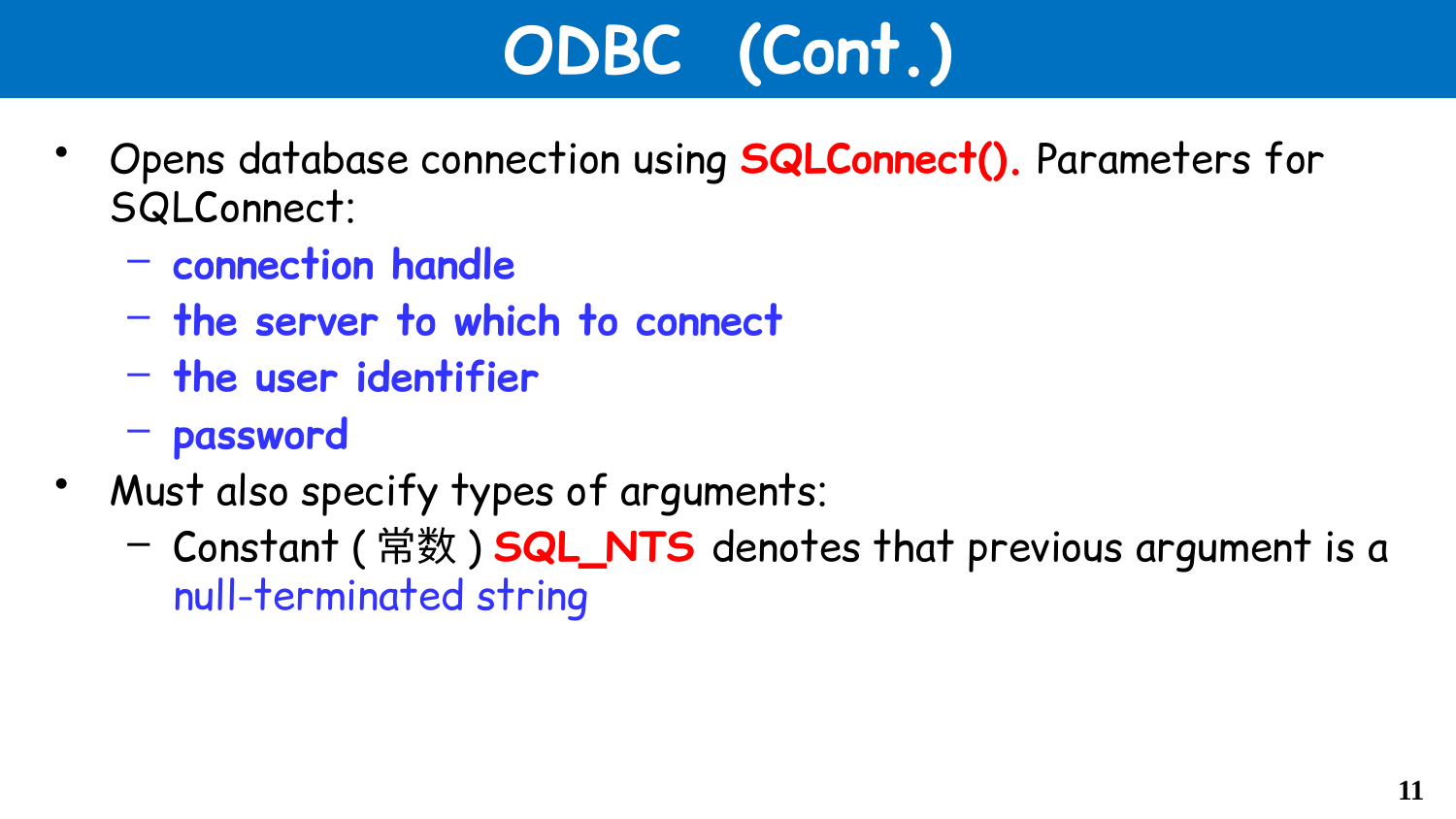

# ODBC  (Cont.)
Opens database connection using SQLConnect(). Parameters for SQLConnect:
connection handle
the server to which to connect
the user identifier
password
Must also specify types of arguments:
Constant (常数) SQL_NTS denotes that previous argument is a null-terminated string